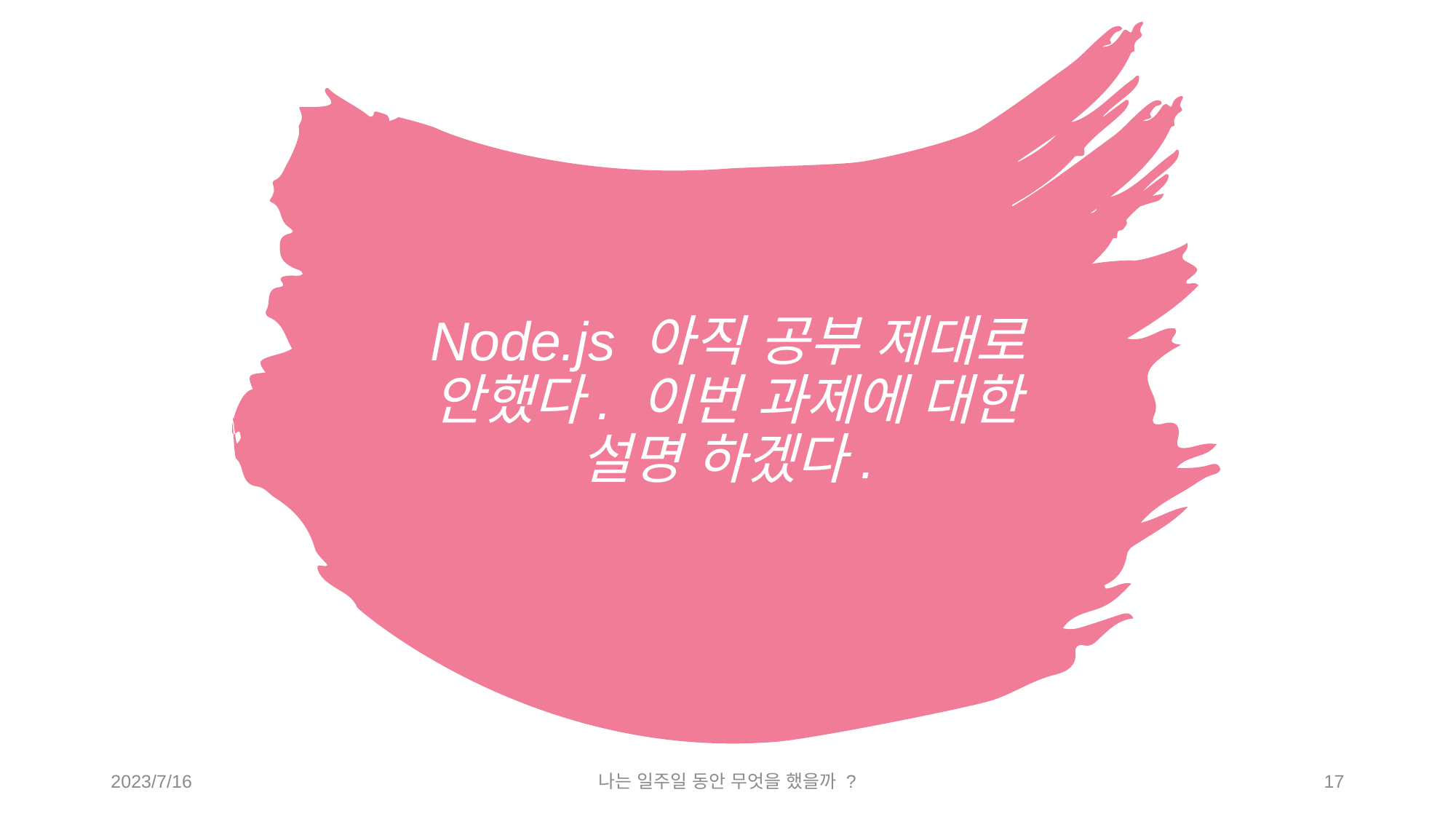

# Node.js 아직 공부 제대로 안했다. 이번 과제에 대한 설명 하겠다.

2023/7/16
나는 일주일 동안 무엇을 했을까 ?
17